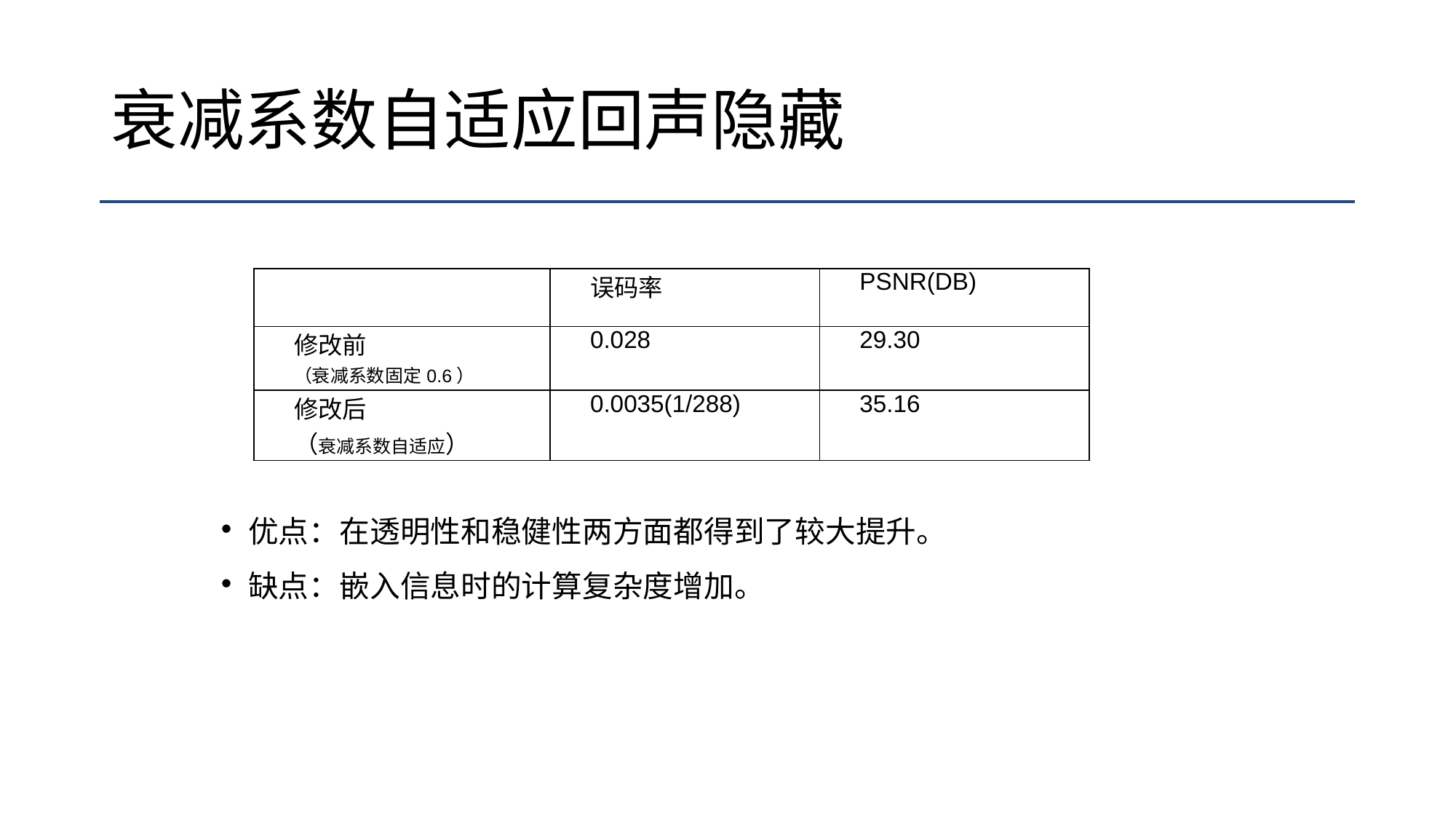

# 衰减系数自适应回声隐藏
|  | 误码率 | PSNR(DB) |
| --- | --- | --- |
| 修改前 （衰减系数固定0.6） | 0.028 | 29.30 |
| 修改后 （衰减系数自适应） | 0.0035(1/288) | 35.16 |
优点：在透明性和稳健性两方面都得到了较大提升。
缺点：嵌入信息时的计算复杂度增加。